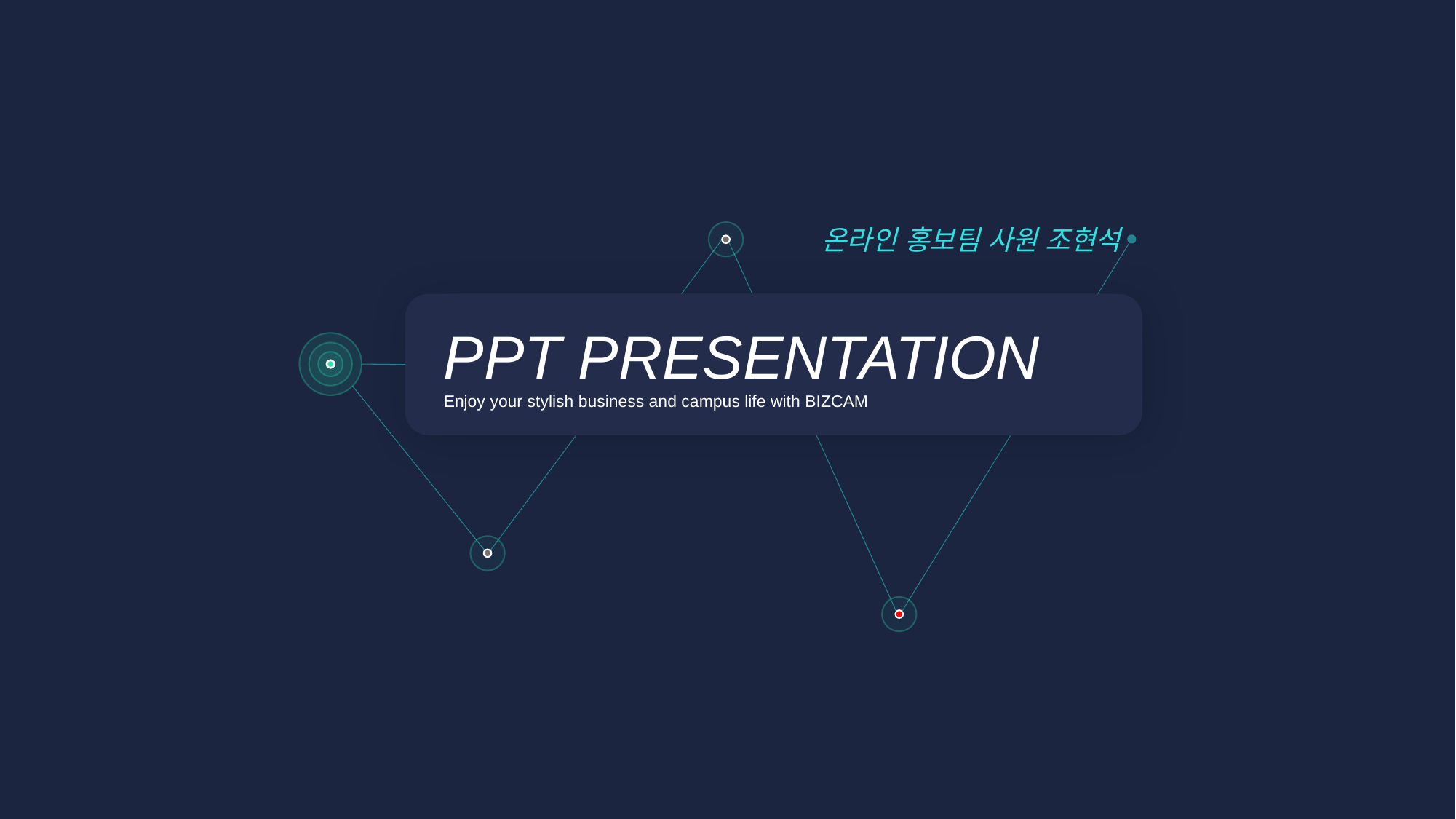

온라인 홍보팀 사원 조현석

PPT PRESENTATION
Enjoy your stylish business and campus life with BIZCAM